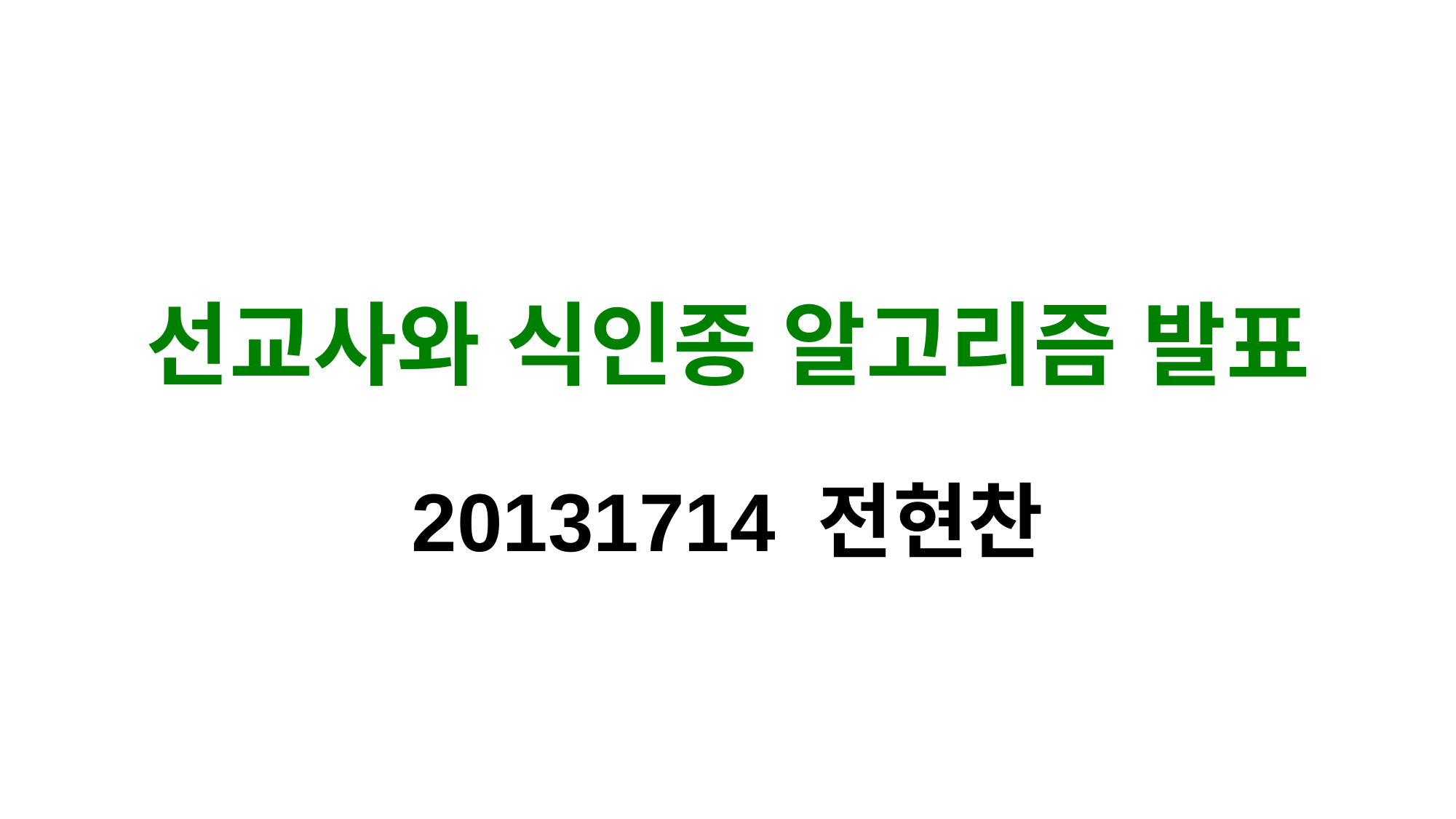

# 선교사와 식인종 알고리즘 발표
20131714 전현찬